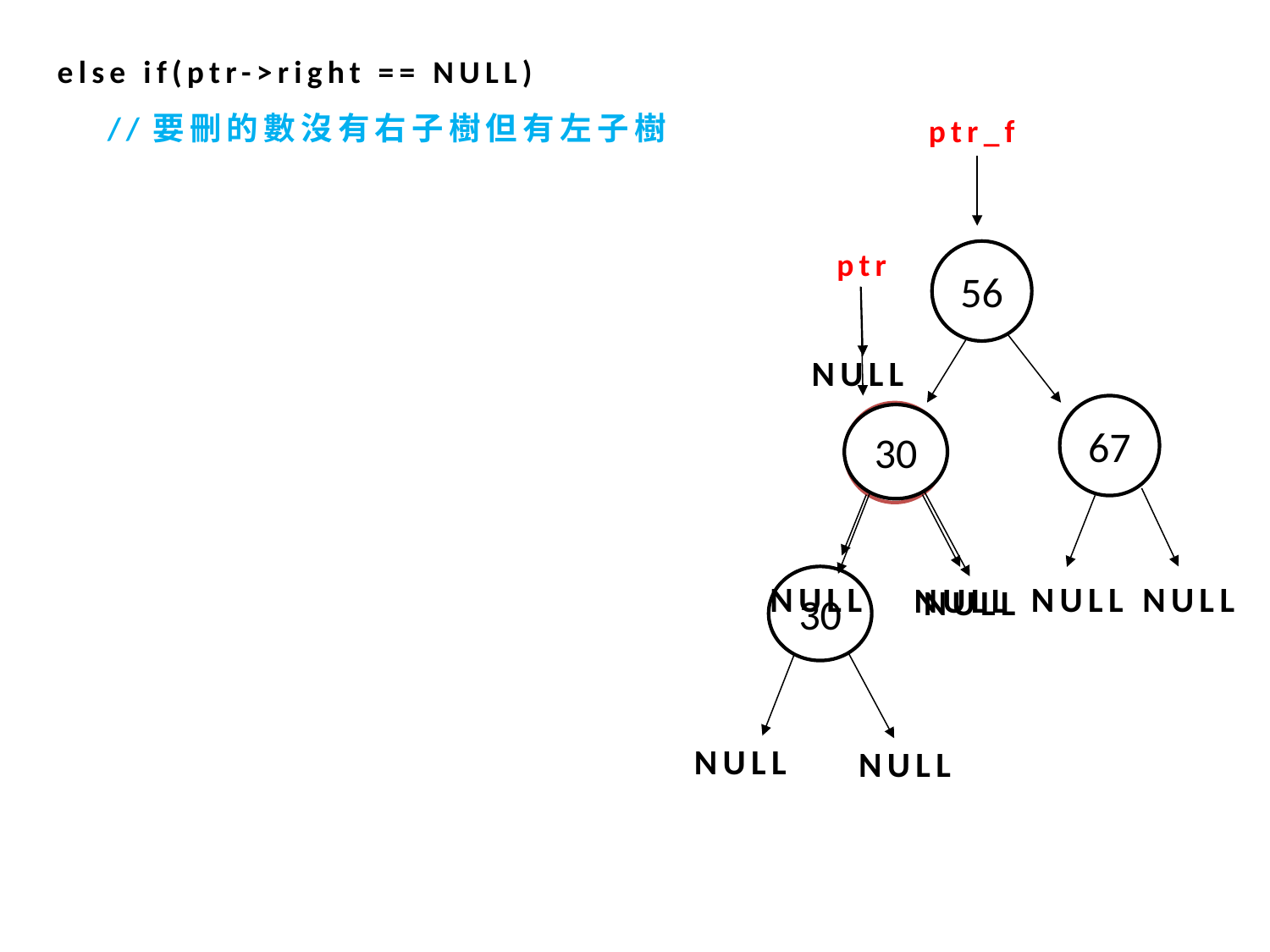

else if(ptr->right == NULL)                     //要刪的數沒有右子樹但有左子樹

ptr_f
ptr
56
NULL
67
45
30
30
NULL
NULL
NULL
NULL
NULL
NULL
NULL